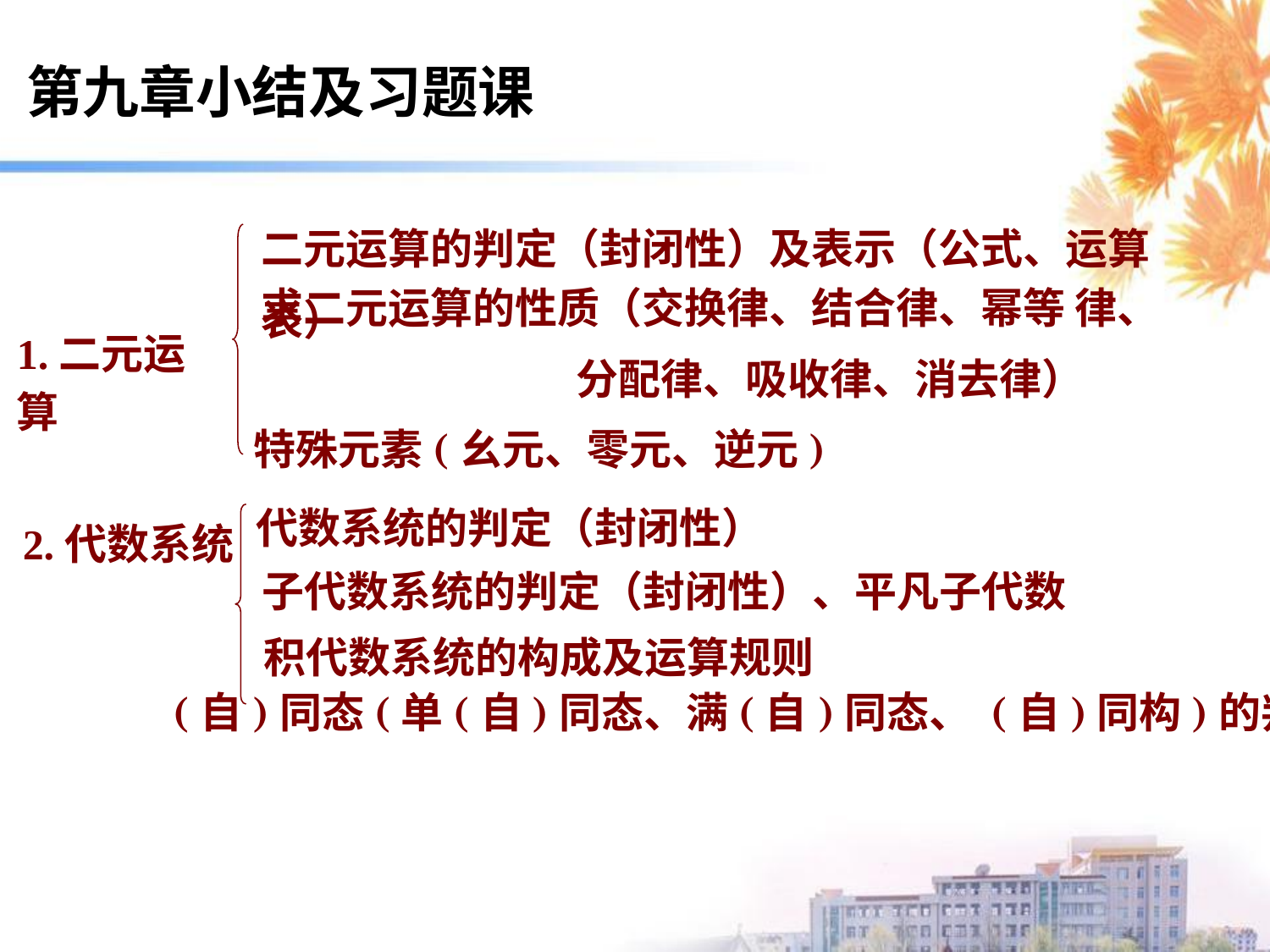

第九章小结及习题课
二元运算的判定（封闭性）及表示（公式、运算表）

求二元运算的性质（交换律、结合律、幂等 律、
                                分配律、吸收律、消去律）
1.二元运算
特殊元素(幺元、零元、逆元)
代数系统的判定（封闭性）
2.代数系统

子代数系统的判定（封闭性）、平凡子代数
积代数系统的构成及运算规则
(自)同态(单(自)同态、满(自)同态、 (自)同构)的判定